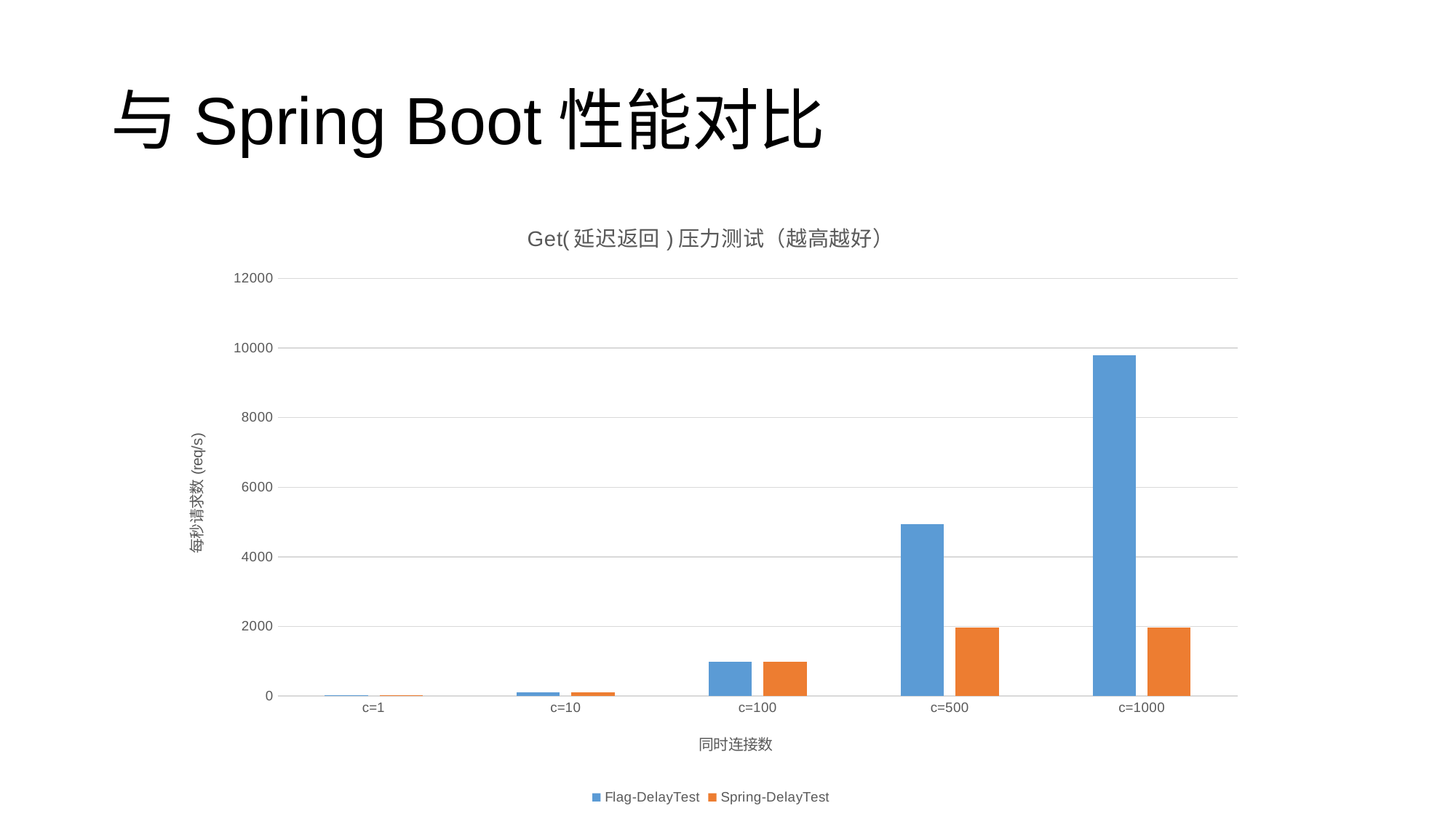

# 与Spring Boot性能对比

### Chart: Get(延迟返回)压力测试（越高越好）

| Category | Flag-DelayTest | Spring-DelayTest |
|---|---|---|
| c=1 | 9.89 | 9.89 |
| c=10 | 98.89 | 98.89 |
| c=100 | 988.26 | 988.72 |
| c=500 | 4928.88 | 1973.86 |
| c=1000 | 9793.36 | 1969.68 |